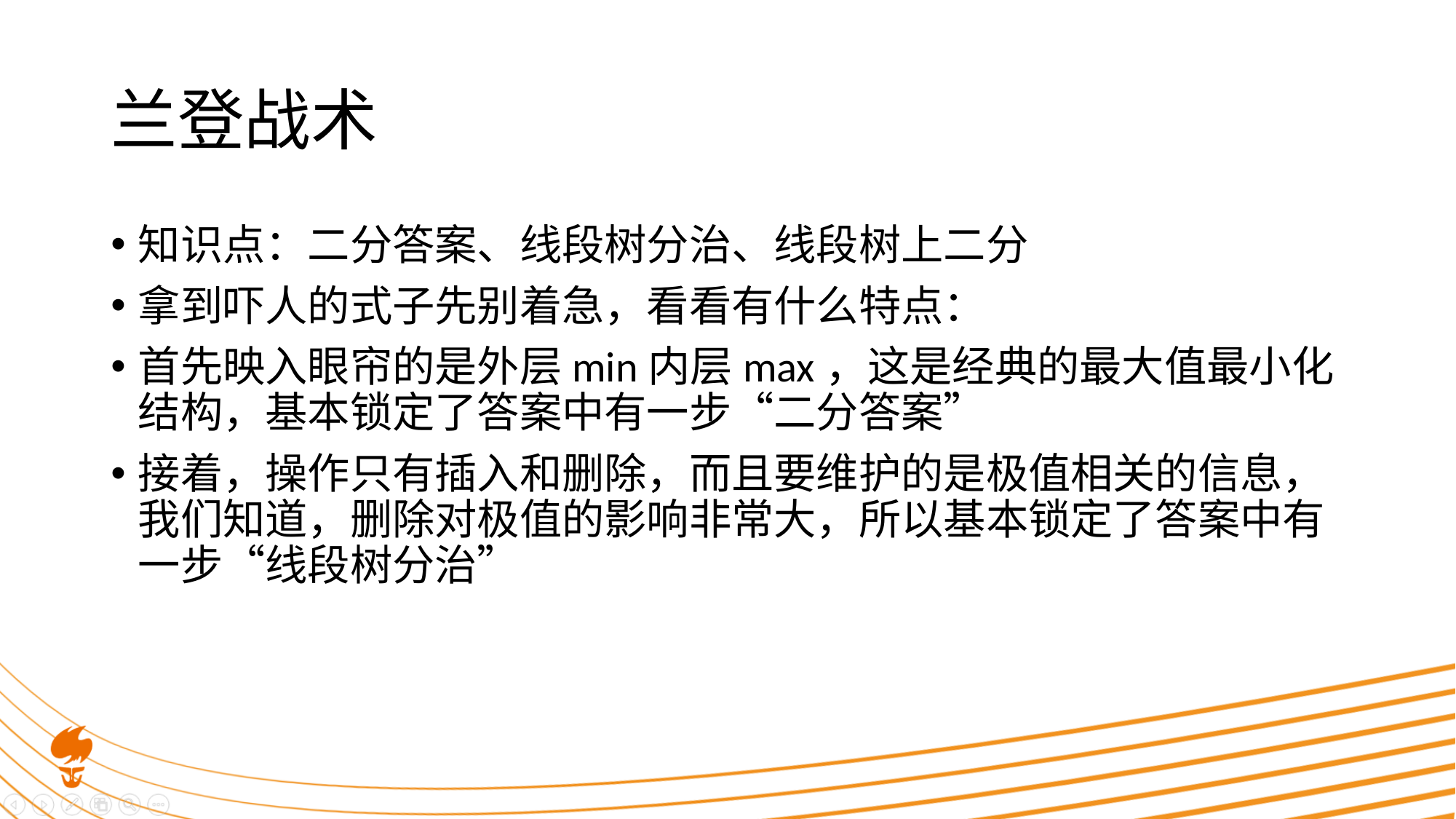

# 兰登战术
知识点：二分答案、线段树分治、线段树上二分
拿到吓人的式子先别着急，看看有什么特点：
首先映入眼帘的是外层min内层max，这是经典的最大值最小化结构，基本锁定了答案中有一步“二分答案”
接着，操作只有插入和删除，而且要维护的是极值相关的信息，我们知道，删除对极值的影响非常大，所以基本锁定了答案中有一步“线段树分治”